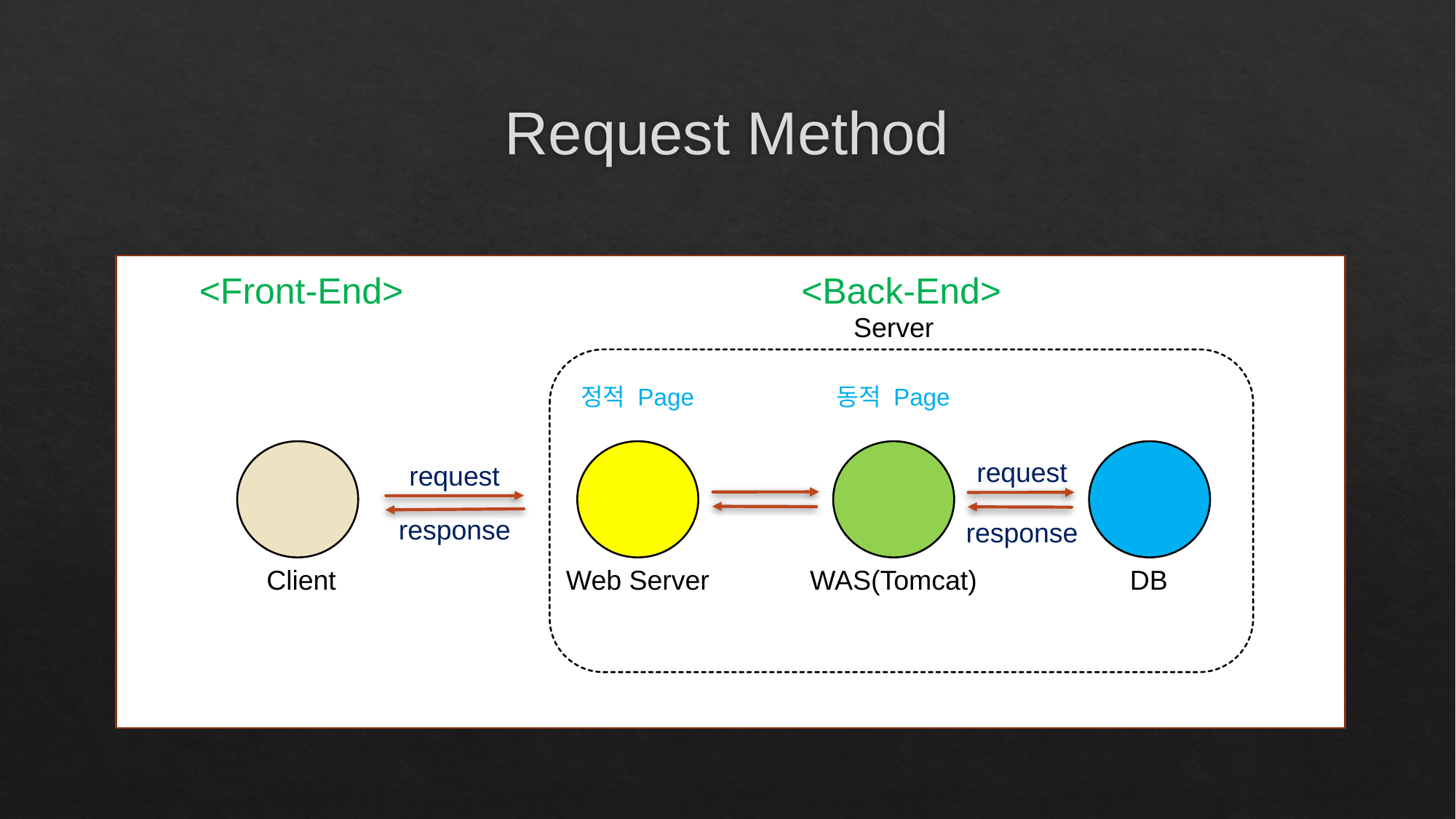

# Request Method

<Front-End>
<Back-End>
Server

정적 Page
동적 Page

request
request
response
response
Client
Web Server
WAS(Tomcat)
DB